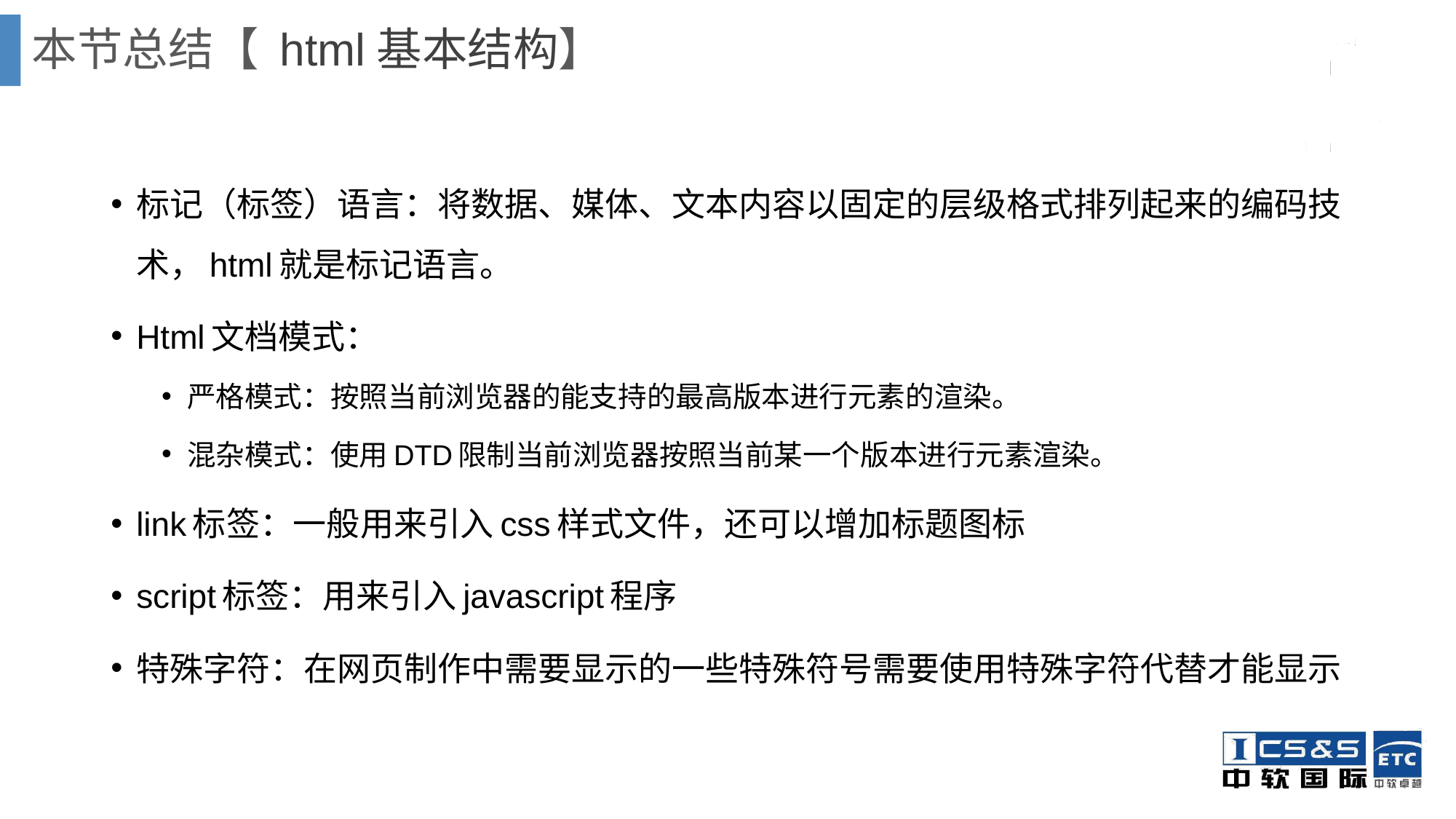

# 本节总结【 html基本结构】
标记（标签）语言：将数据、媒体、文本内容以固定的层级格式排列起来的编码技术，html就是标记语言。
Html文档模式：
严格模式：按照当前浏览器的能支持的最高版本进行元素的渲染。
混杂模式：使用DTD限制当前浏览器按照当前某一个版本进行元素渲染。
link标签：一般用来引入css样式文件，还可以增加标题图标
script标签：用来引入javascript程序
特殊字符：在网页制作中需要显示的一些特殊符号需要使用特殊字符代替才能显示